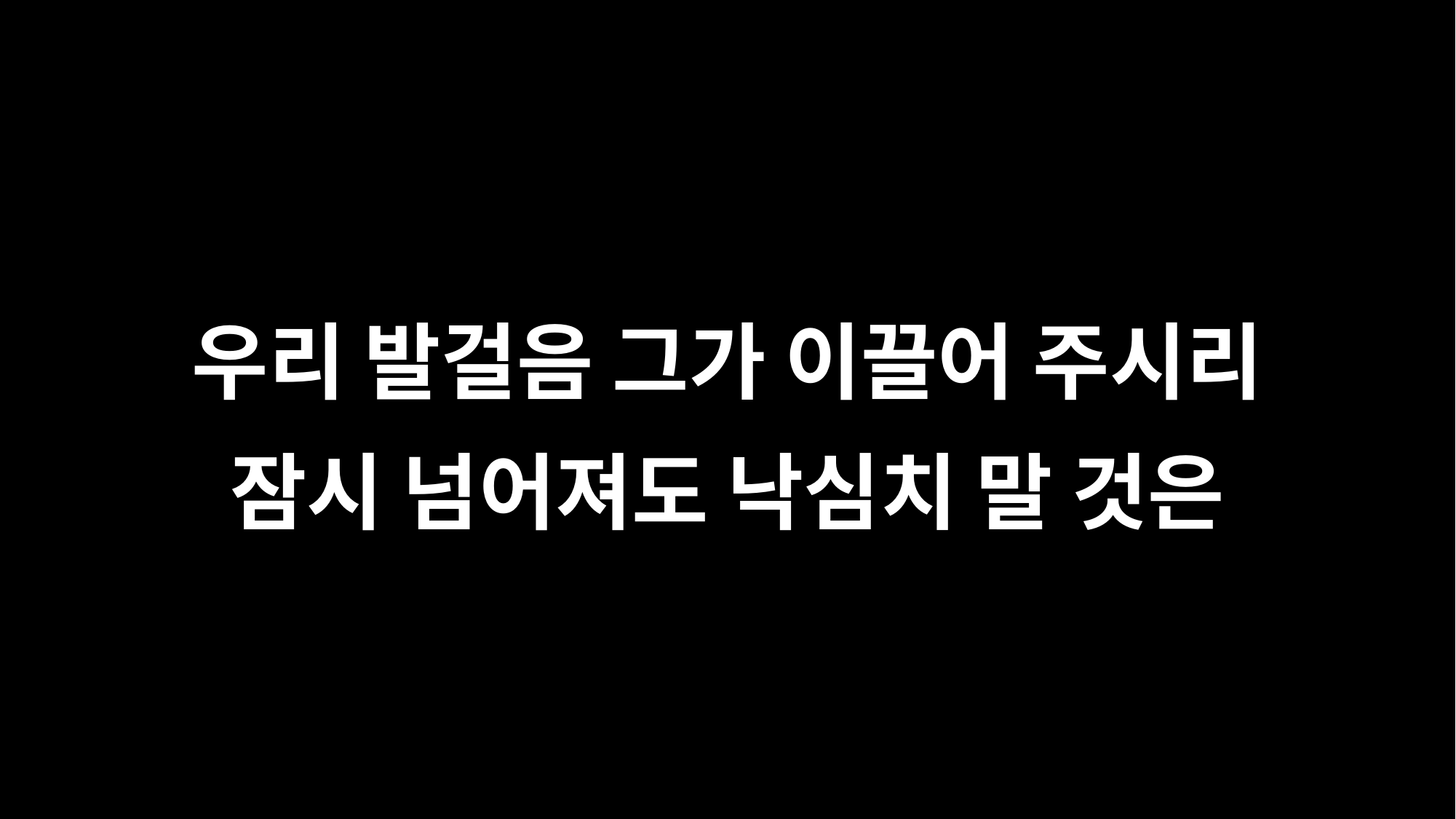

우리 발걸음 그가 이끌어 주시리
잠시 넘어져도 낙심치 말 것은